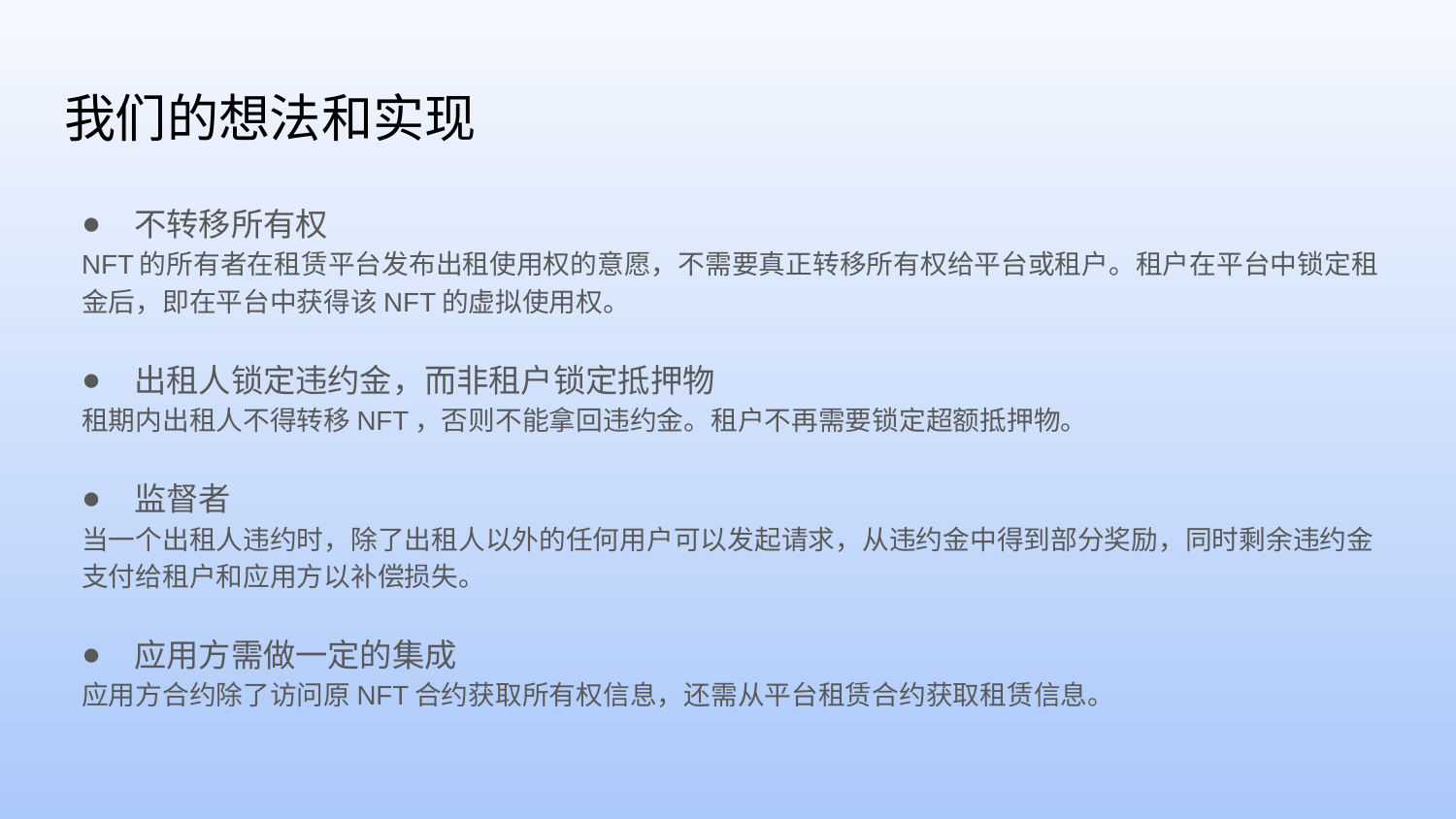

# 我们的想法和实现
不转移所有权
NFT的所有者在租赁平台发布出租使用权的意愿，不需要真正转移所有权给平台或租户。租户在平台中锁定租金后，即在平台中获得该NFT的虚拟使用权。

出租人锁定违约金，而非租户锁定抵押物
租期内出租人不得转移NFT，否则不能拿回违约金。租户不再需要锁定超额抵押物。

监督者
当一个出租人违约时，除了出租人以外的任何用户可以发起请求，从违约金中得到部分奖励，同时剩余违约金支付给租户和应用方以补偿损失。

应用方需做一定的集成
应用方合约除了访问原NFT合约获取所有权信息，还需从平台租赁合约获取租赁信息。